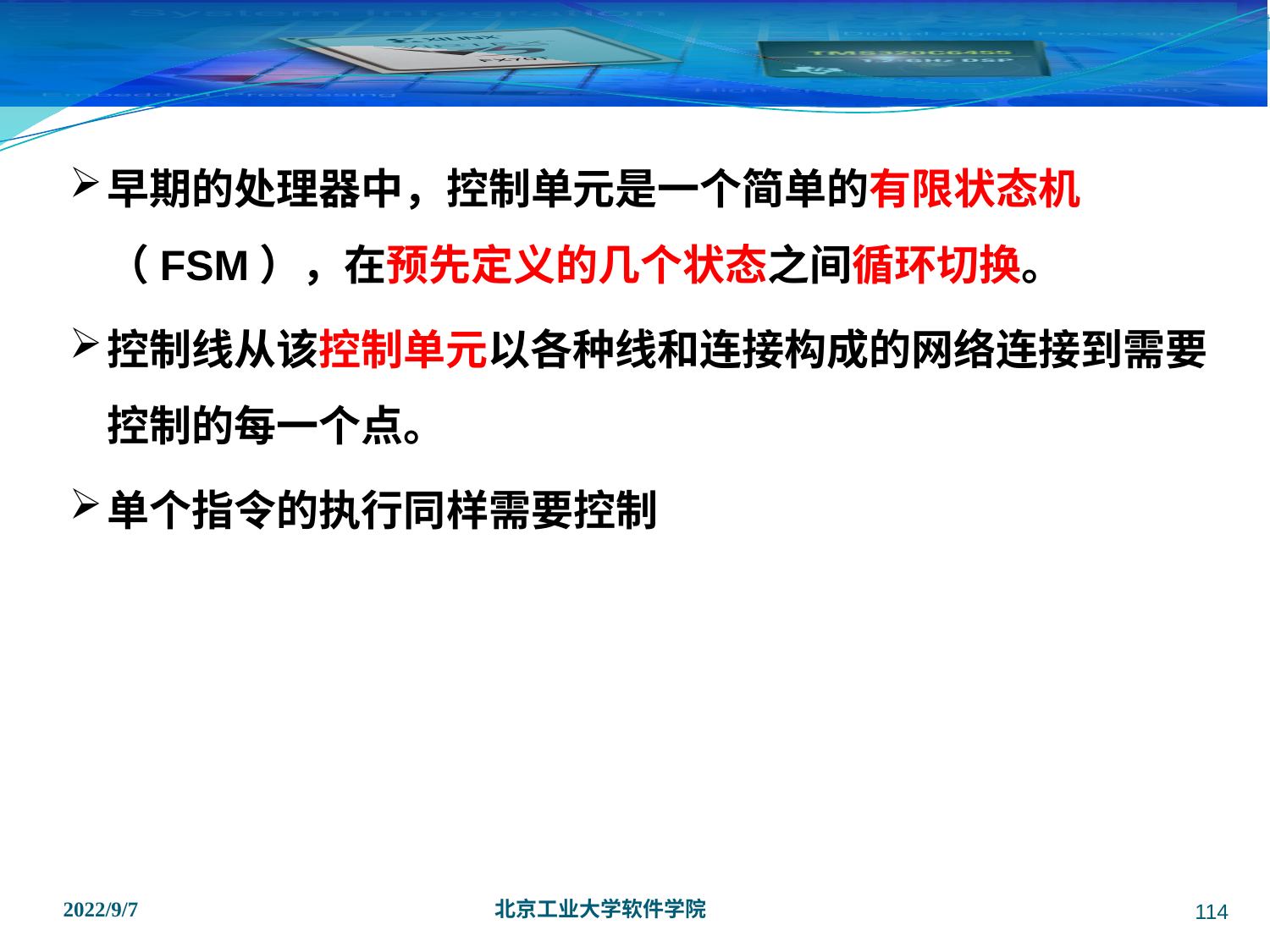

早期的处理器中，控制单元是一个简单的有限状态机（FSM），在预先定义的几个状态之间循环切换。
控制线从该控制单元以各种线和连接构成的网络连接到需要控制的每一个点。
单个指令的执行同样需要控制